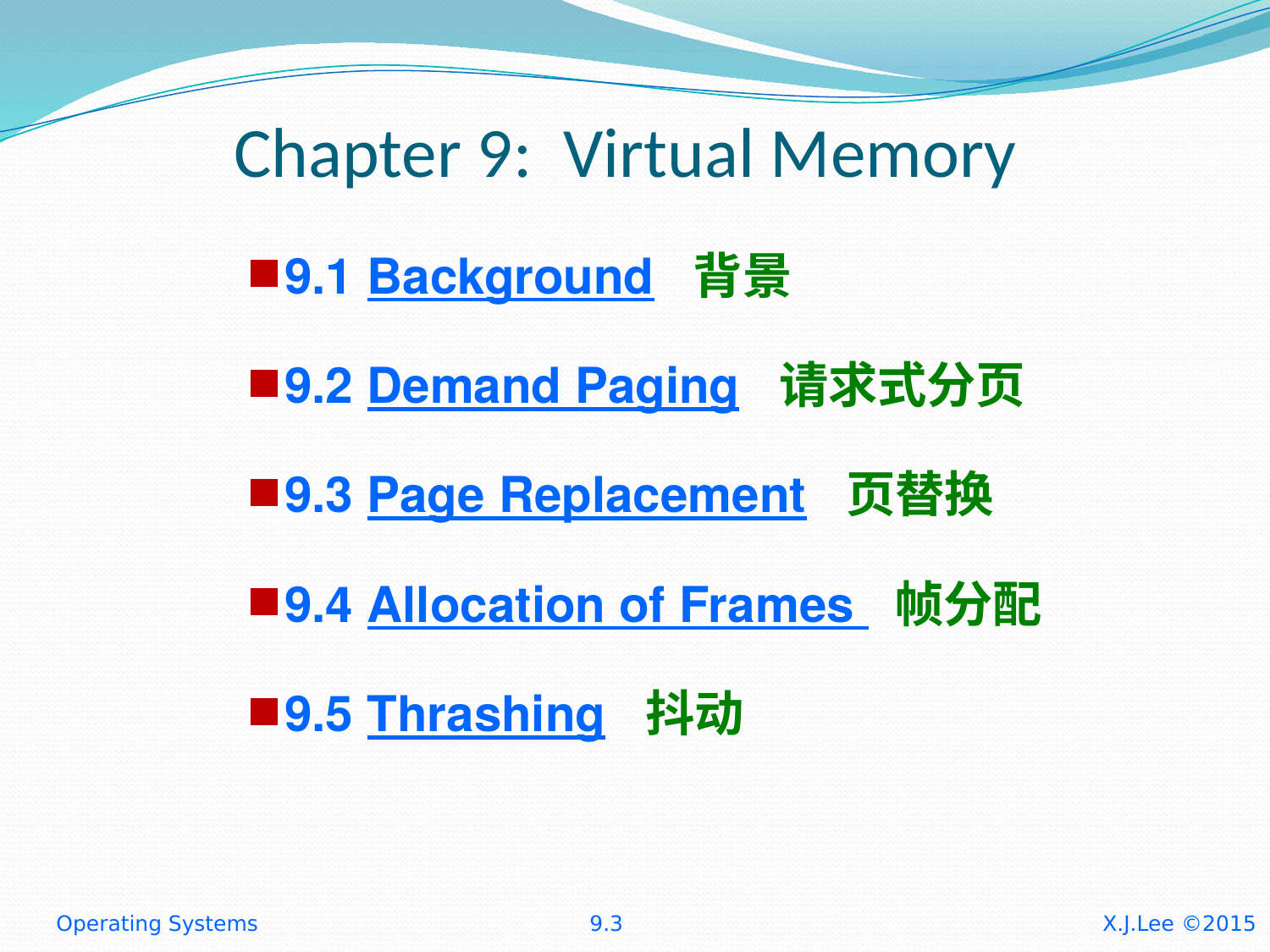

# Chapter 9:  Virtual Memory
9.1 Background  背景
9.2 Demand Paging  请求式分页
9.3 Page Replacement  页替换
9.4 Allocation of Frames  帧分配
9.5 Thrashing  抖动
Operating Systems
9.3
X.J.Lee ©2015